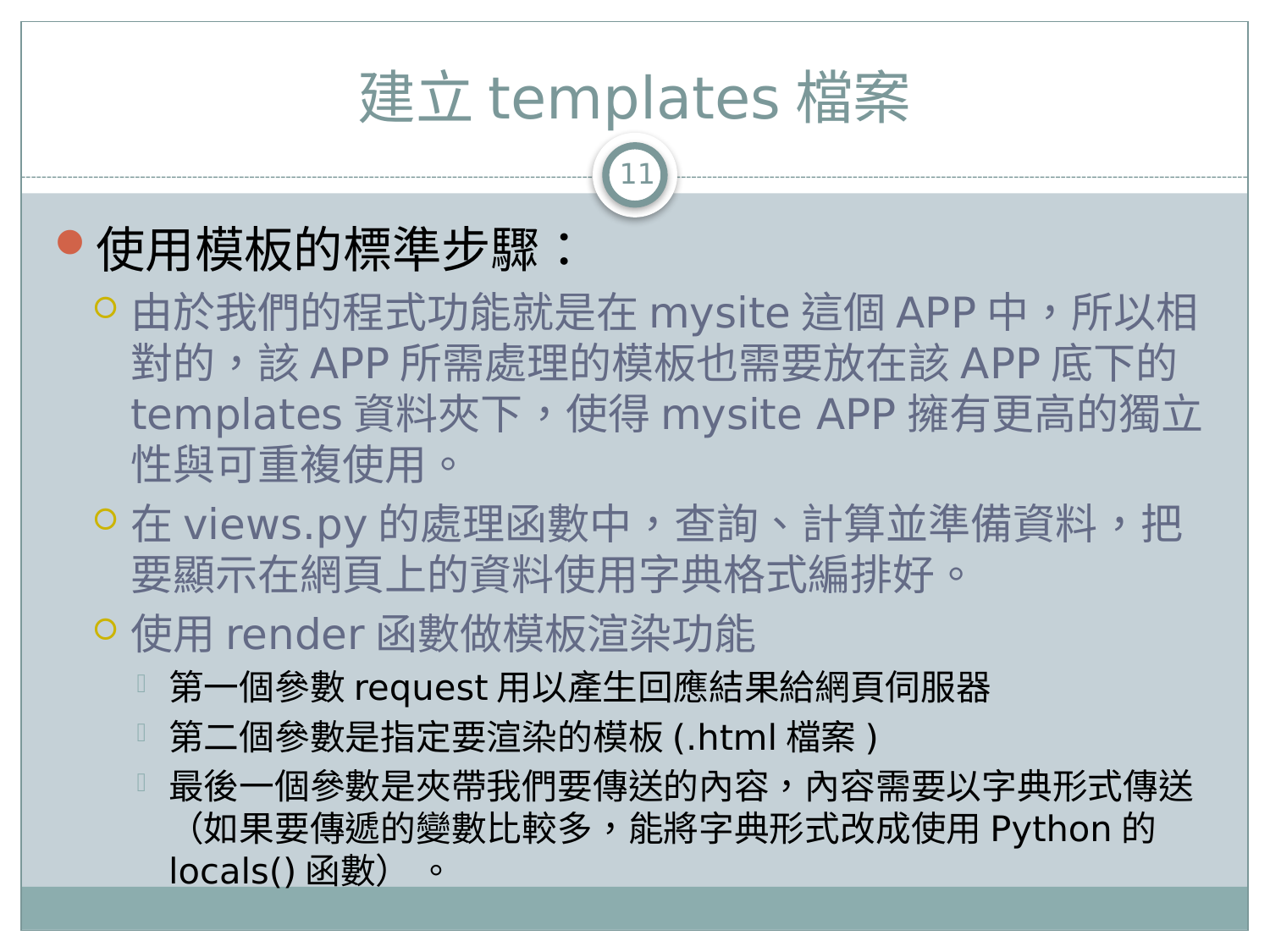

# 建立templates檔案
11
使用模板的標準步驟：
由於我們的程式功能就是在mysite這個APP中，所以相對的，該APP所需處理的模板也需要放在該APP底下的templates資料夾下，使得mysite APP擁有更高的獨立性與可重複使用。
在views.py的處理函數中，查詢、計算並準備資料，把要顯示在網頁上的資料使用字典格式編排好。
使用render函數做模板渲染功能
第一個參數request用以產生回應結果給網頁伺服器
第二個參數是指定要渲染的模板(.html檔案)
最後一個參數是夾帶我們要傳送的內容，內容需要以字典形式傳送（如果要傳遞的變數比較多，能將字典形式改成使用Python的locals()函數） 。